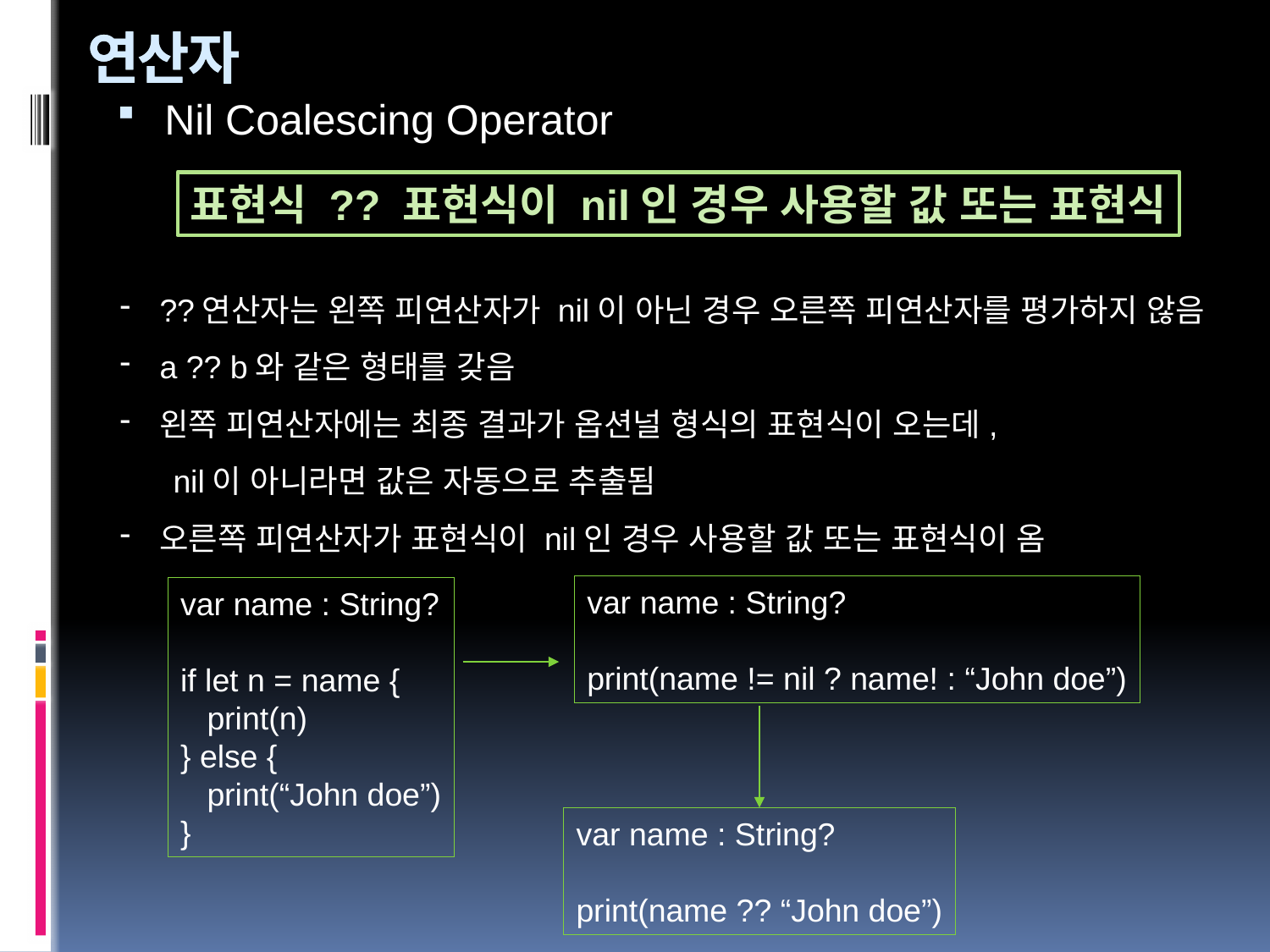

# 연산자
연산자
Nil Coalescing Operator
표현식 ?? 표현식이 nil인 경우 사용할 값 또는 표현식
??연산자는 왼쪽 피연산자가 nil이 아닌 경우 오른쪽 피연산자를 평가하지 않음
a ?? b와 같은 형태를 갖음
왼쪽 피연산자에는 최종 결과가 옵션널 형식의 표현식이 오는데,
      nil이 아니라면 값은 자동으로 추출됨
오른쪽 피연산자가 표현식이 nil인 경우 사용할 값 또는 표현식이 옴
var name : String?

print(name != nil ? name! : “John doe”)
var name : String?

if let n = name {
   print(n)
} else {
   print(“John doe”)
}
var name : String?

print(name ?? “John doe”)